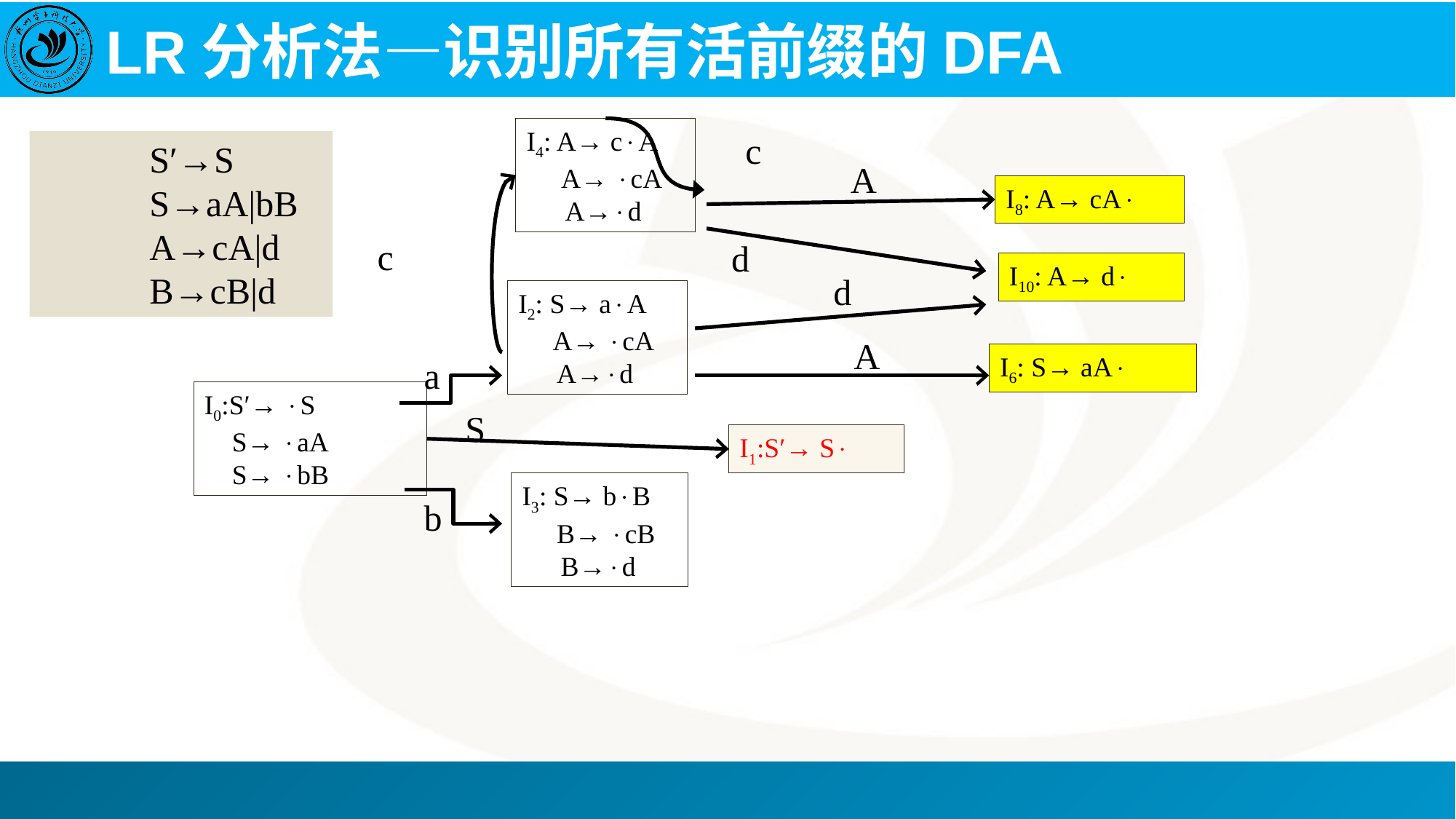

LR分析法—识别所有活前缀的DFA
I4: A→ c⋅A
     A→ ⋅cA
	    A→⋅d
c
S′→S
S→aA|bB
A→cA|d
B→cB|d
A
I8: A→ cA⋅
c
d
I10: A→ d⋅
d
I2: S→ a⋅A
     A→ ⋅cA
	    A→⋅d
A
I6: S→ aA⋅
a
I0:S′→ ⋅S
    S→ ⋅aA
    S→ ⋅bB
S
I1:S′→ S⋅
I3: S→ b⋅B
     B→ ⋅cB
	    B→⋅d
b
70